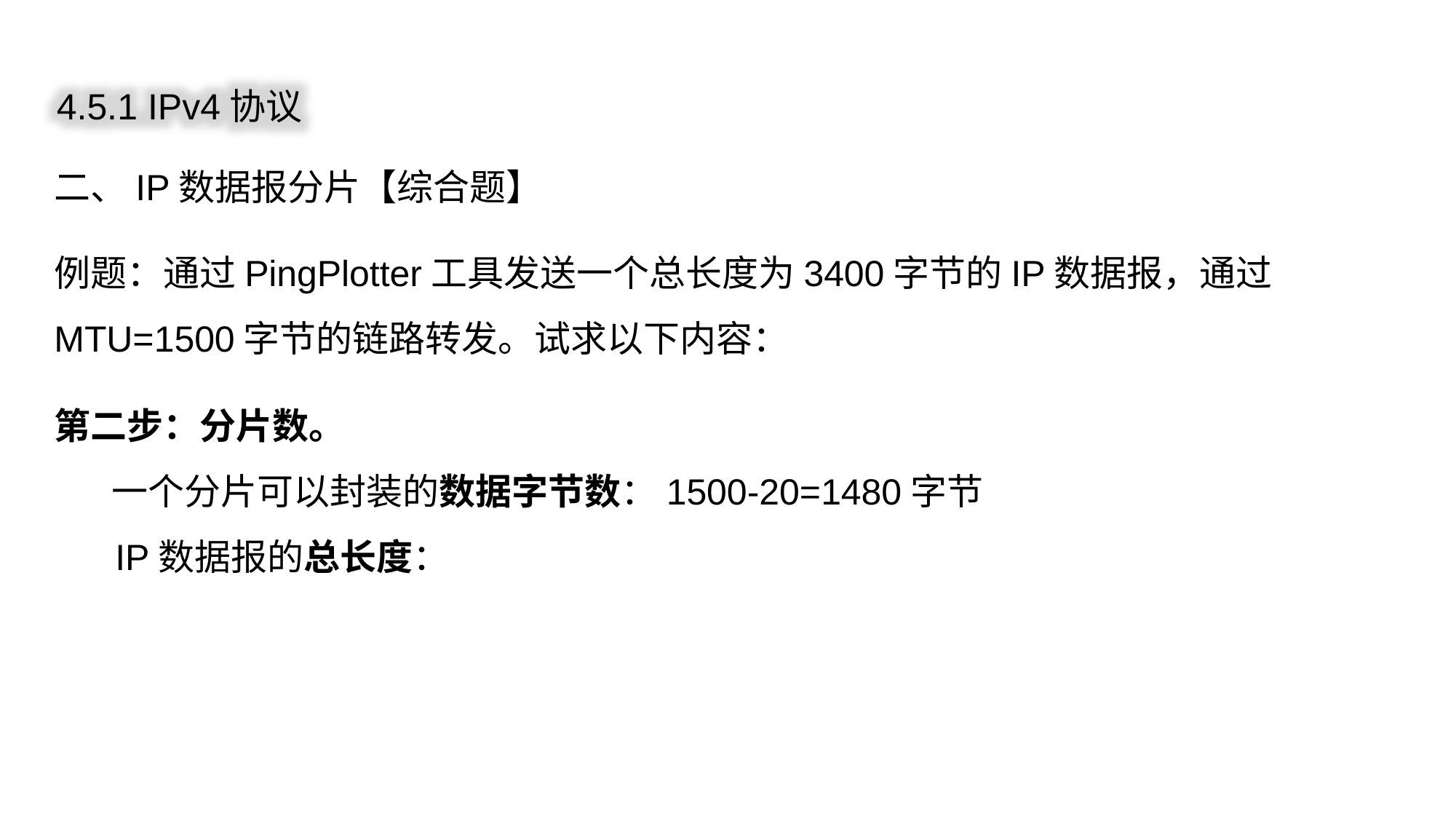

4.5.1 IPv4协议
二、IP数据报分片【综合题】
例题：通过PingPlotter工具发送一个总长度为3400字节的IP数据报，通过MTU=1500字节的链路转发。试求以下内容：
第二步：分片数。
      一个分片可以封装的数据字节数：1500-20=1480字节
      IP数据报的总长度：